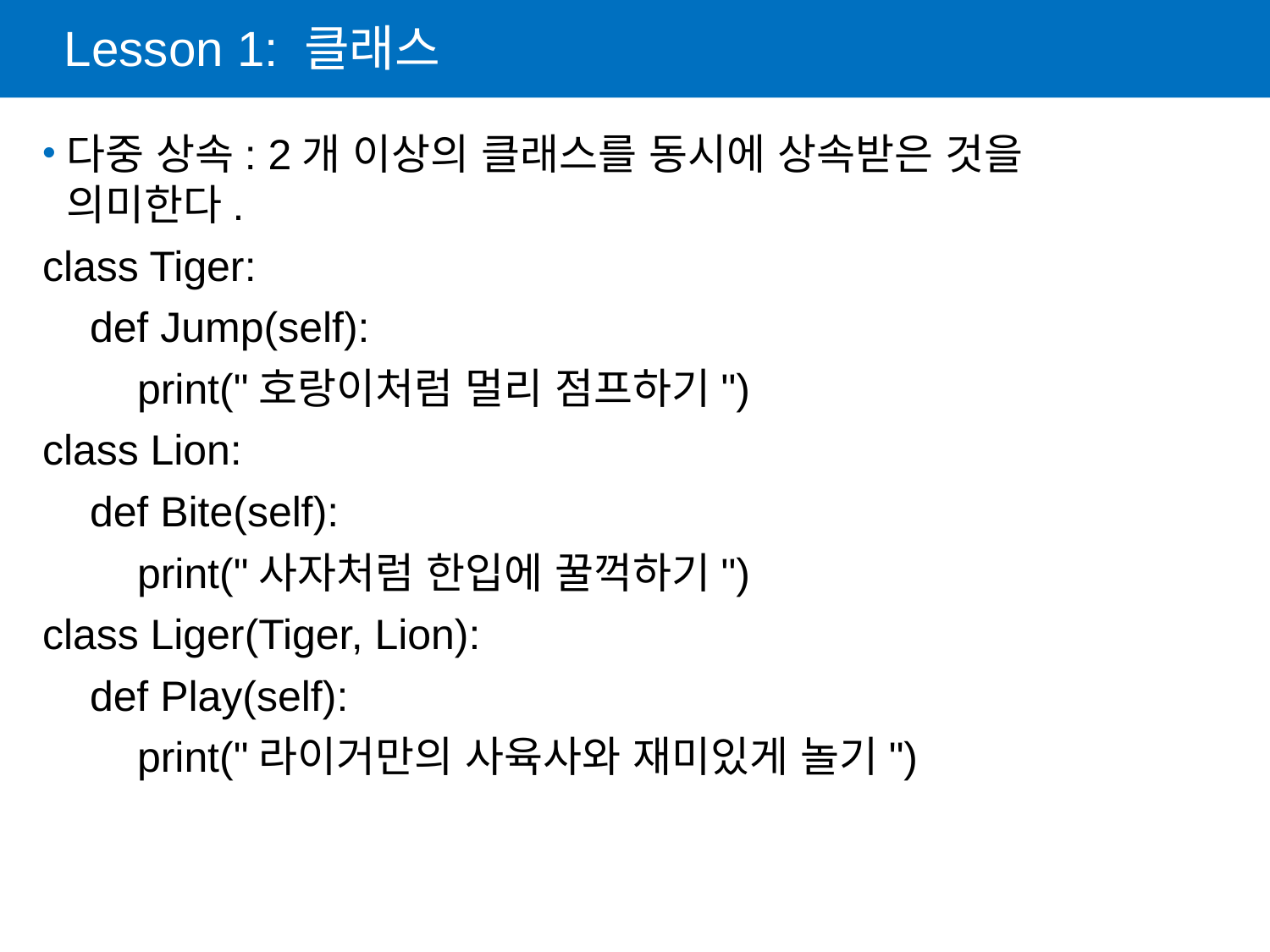

# Lesson 1: 클래스
다중 상속: 2개 이상의 클래스를 동시에 상속받은 것을 의미한다.
class Tiger:
    def Jump(self):
        print("호랑이처럼 멀리 점프하기")
class Lion:
    def Bite(self):
        print("사자처럼 한입에 꿀꺽하기")
class Liger(Tiger, Lion):
    def Play(self):
        print("라이거만의 사육사와 재미있게 놀기")